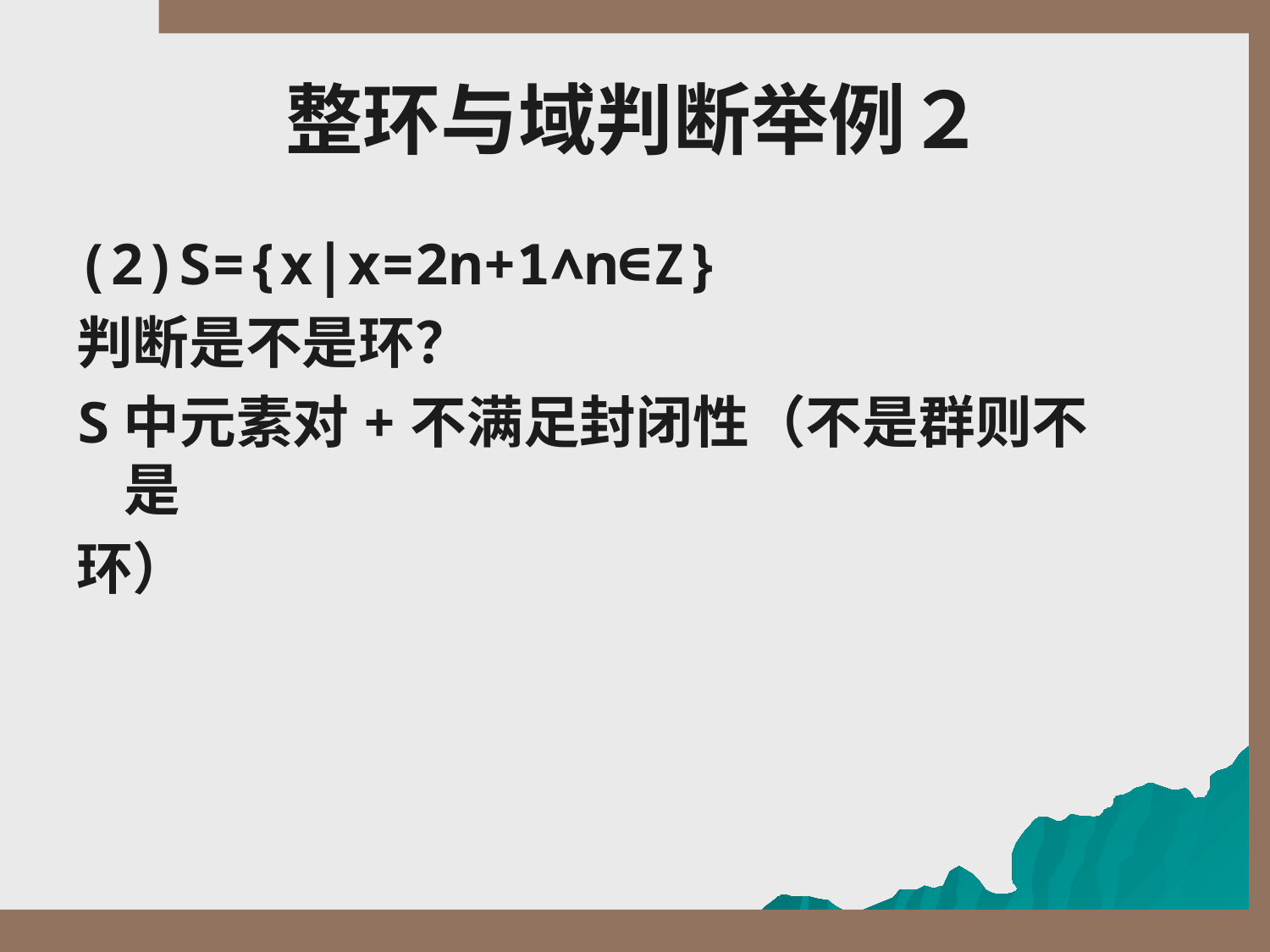

# 整环与域判断举例２
(2)S={x|x=2n+1∧n∈Z}
判断是不是环？
S中元素对+不满足封闭性（不是群则不是
环）

81